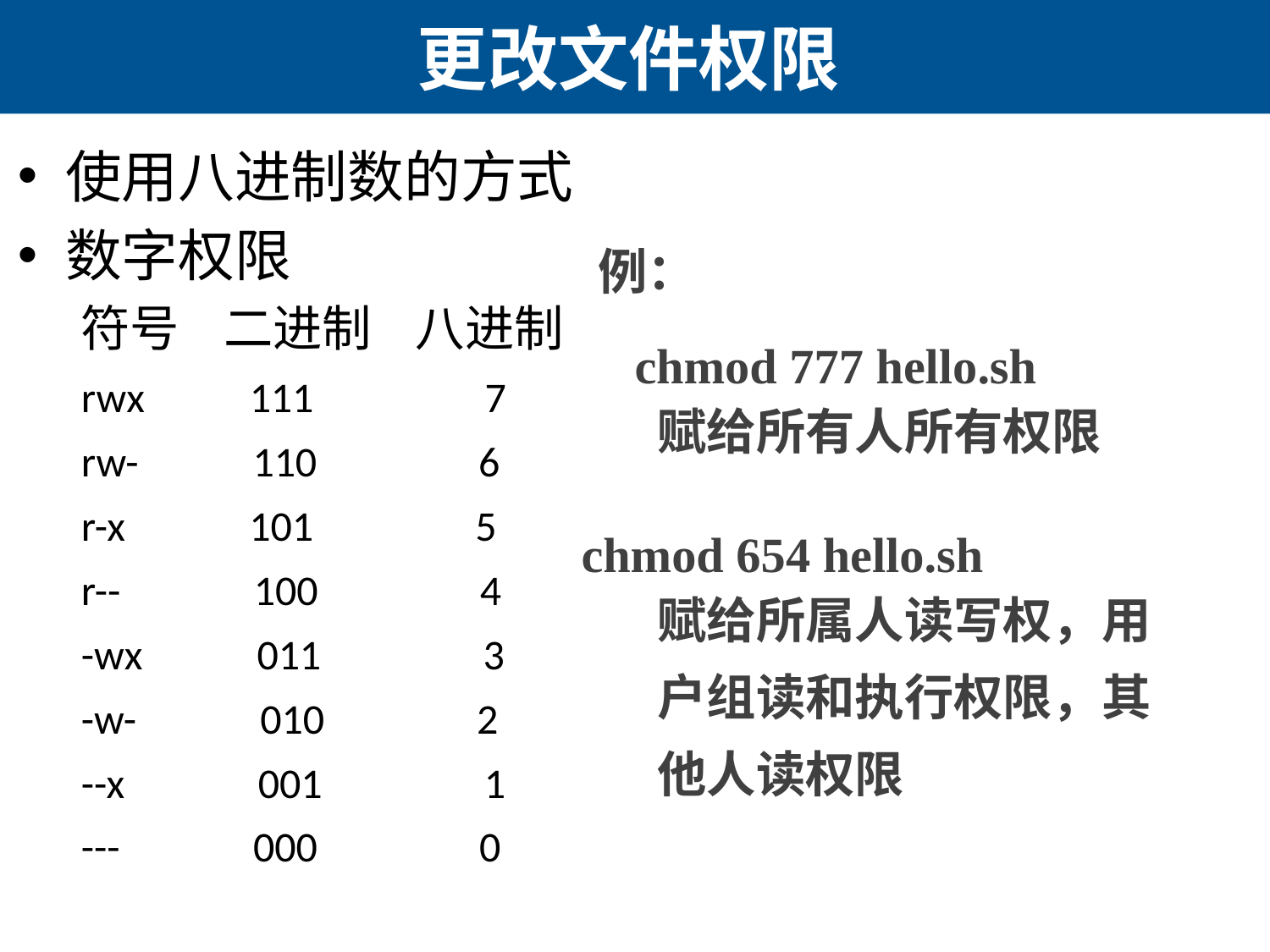

# 更改文件权限
使用八进制数的方式
数字权限
符号    二进制    八进制
rwx           111                  7
rw-            110                 6
r-x             101                 5
r--              100                 4
-wx            011                 3
-w-             010                2
--x              001                 1
---              000                 0
       例：
	chmod 777 hello.sh

      chmod 654 hello.sh
赋给所有人所有权限
赋给所属人读写权，用户组读和执行权限，其他人读权限